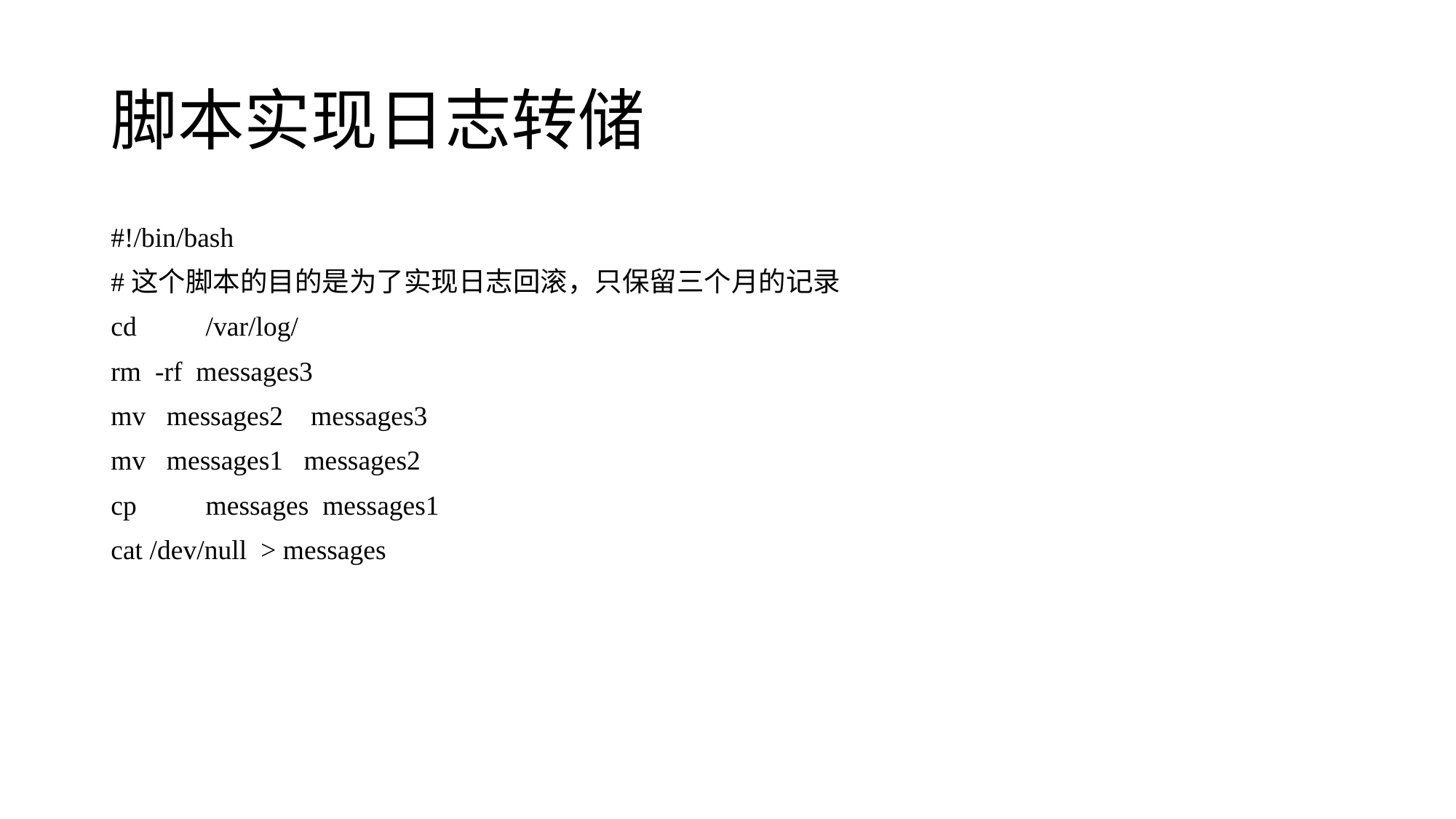

# 脚本实现日志转储
#!/bin/bash
#这个脚本的目的是为了实现日志回滚，只保留三个月的记录
cd          /var/log/
rm  -rf  messages3
mv   messages2    messages3
mv   messages1   messages2
cp          messages  messages1
cat /dev/null  > messages